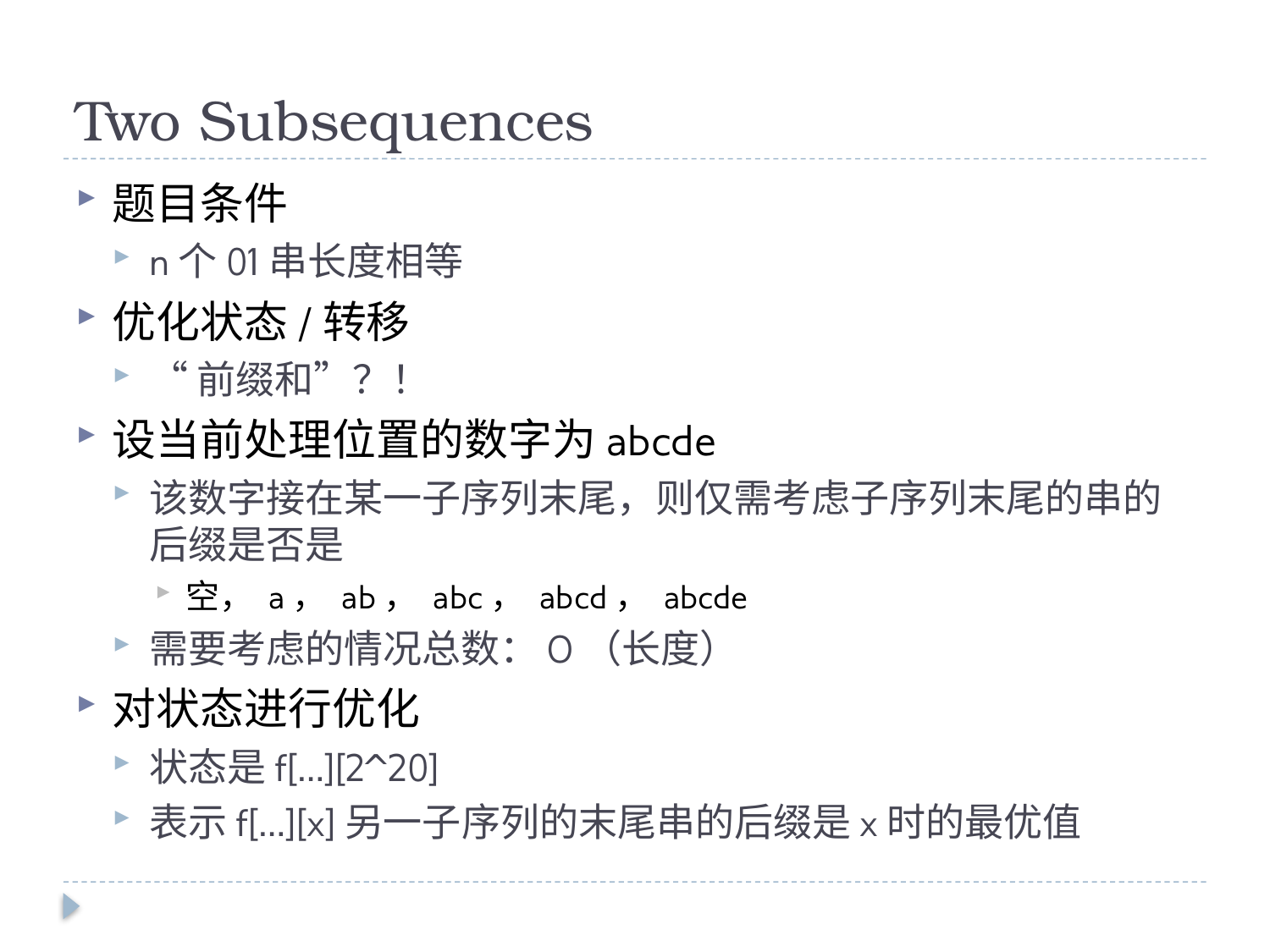

# Two Subsequences
题目条件
n个01串长度相等
优化状态/转移
“前缀和”？！
设当前处理位置的数字为abcde
该数字接在某一子序列末尾，则仅需考虑子序列末尾的串的后缀是否是
空， a， ab， abc， abcd， abcde
需要考虑的情况总数：O（长度）
对状态进行优化
状态是f[…][2^20]
表示f[…][x]另一子序列的末尾串的后缀是x时的最优值